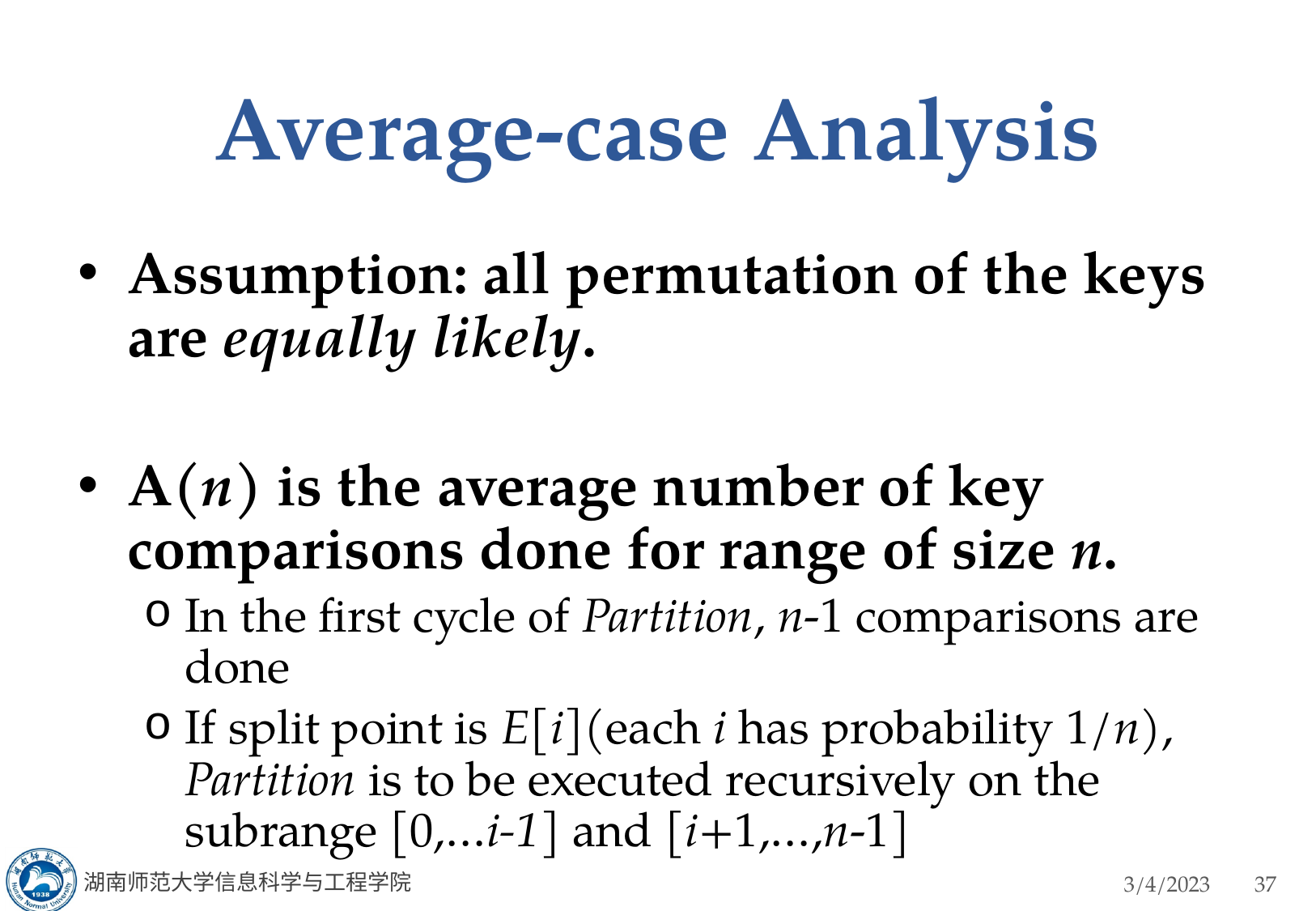

# Average-case Analysis
Assumption: all permutation of the keys are equally likely.

A(n) is the average number of key comparisons done for range of size n.
In the first cycle of Partition, n-1 comparisons are done
If split point is E[i](each i has probability 1/n), Partition is to be executed recursively on the subrange [0,…i-1] and [i+1,…,n-1]

湖南师范大学信息科学与工程学院
3/4/2023
37